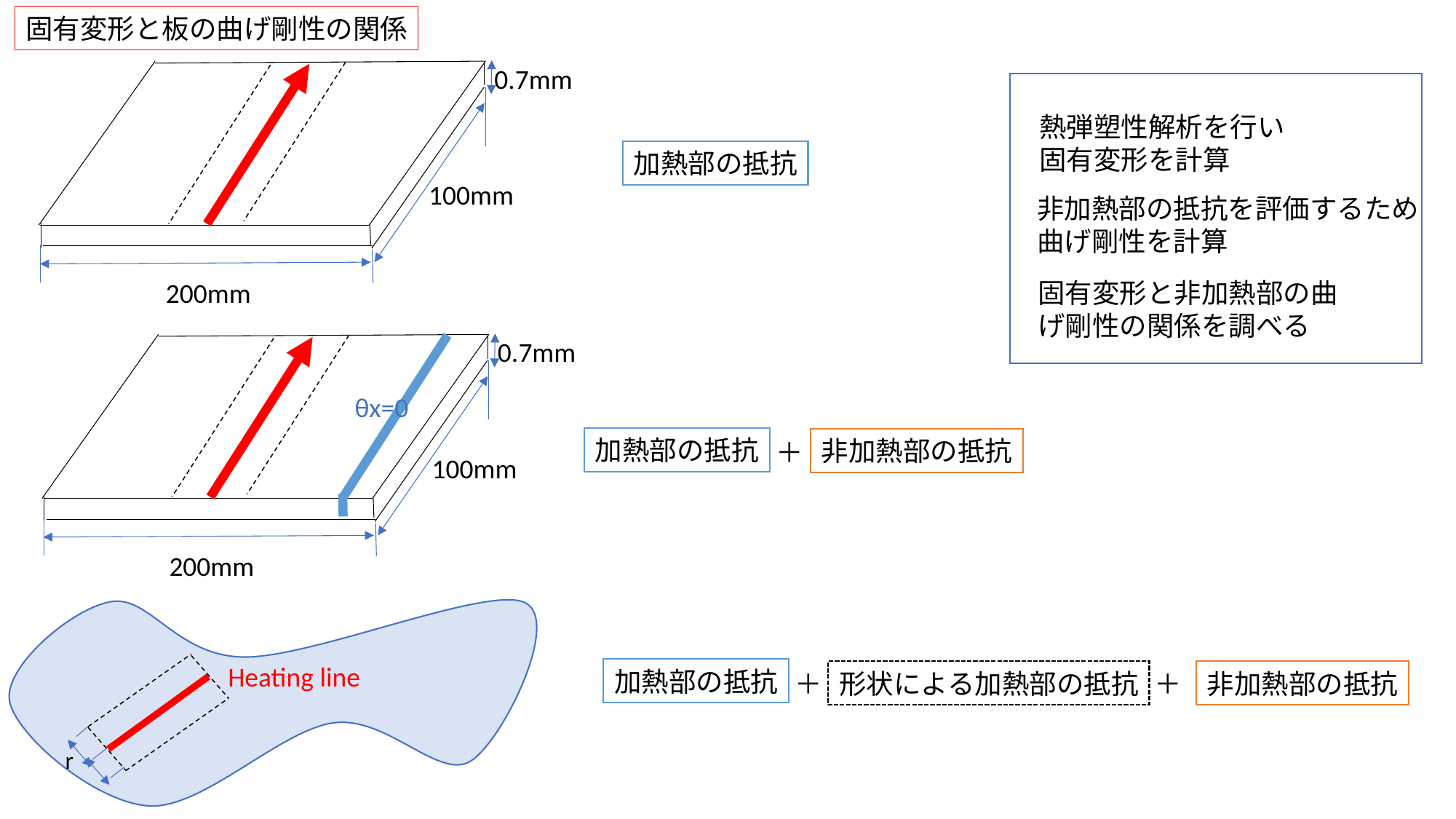

固有変形と板の曲げ剛性の関係
0.7mm
200mm
100mm

熱弾塑性解析を行い
固有変形を計算
非加熱部の抵抗を評価するため
曲げ剛性を計算
固有変形と非加熱部の曲げ剛性の関係を調べる
加熱部の抵抗
0.7mm
200mm
100mm
θx=0
加熱部の抵抗
非加熱部の抵抗
＋

Heating line
r
加熱部の抵抗
＋
形状による加熱部の抵抗
＋
非加熱部の抵抗